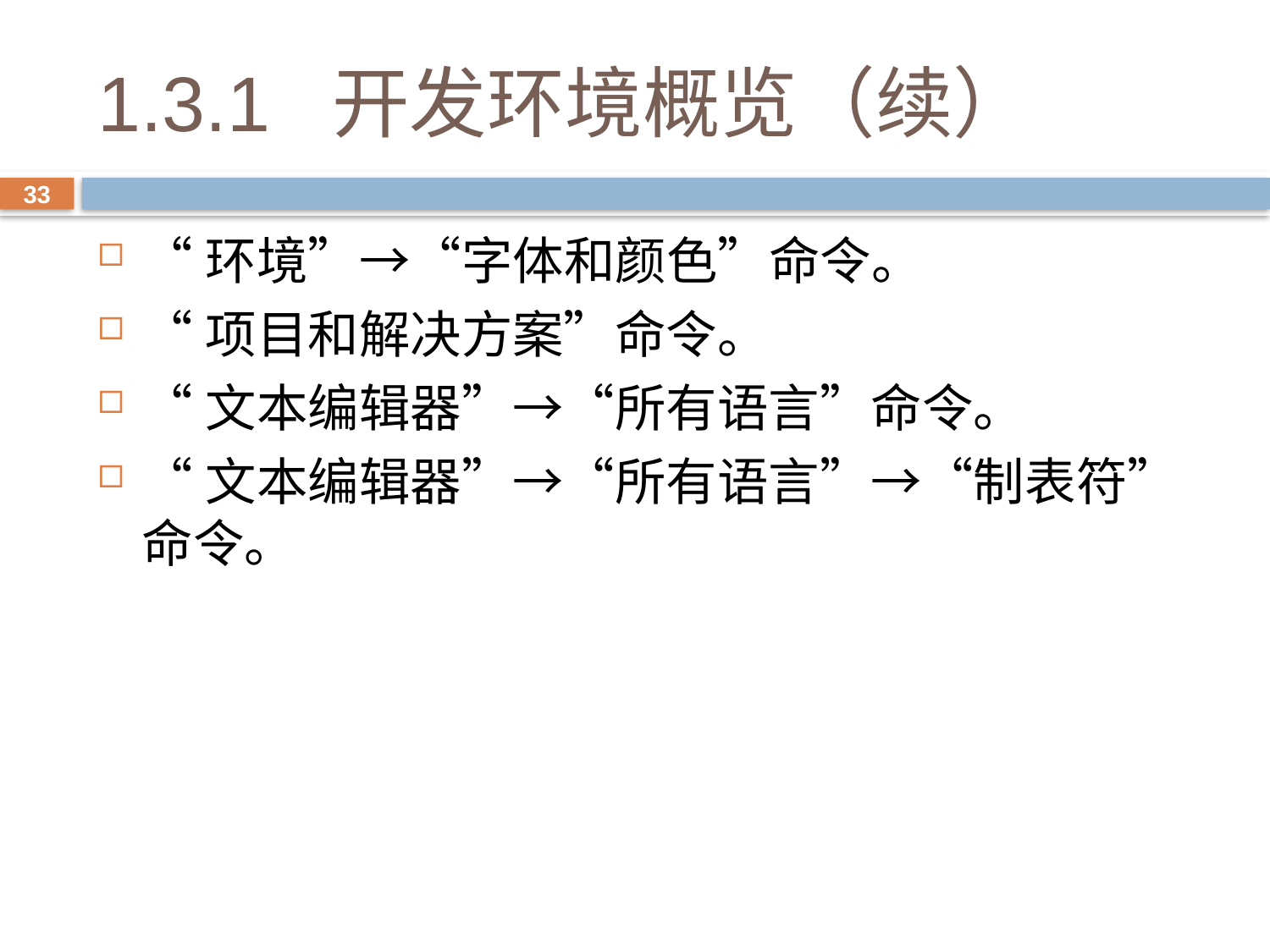

# 1.3.1  开发环境概览（续）
33
“环境”→“字体和颜色”命令。
“项目和解决方案”命令。
“文本编辑器”→“所有语言”命令。
“文本编辑器”→“所有语言”→“制表符”命令。